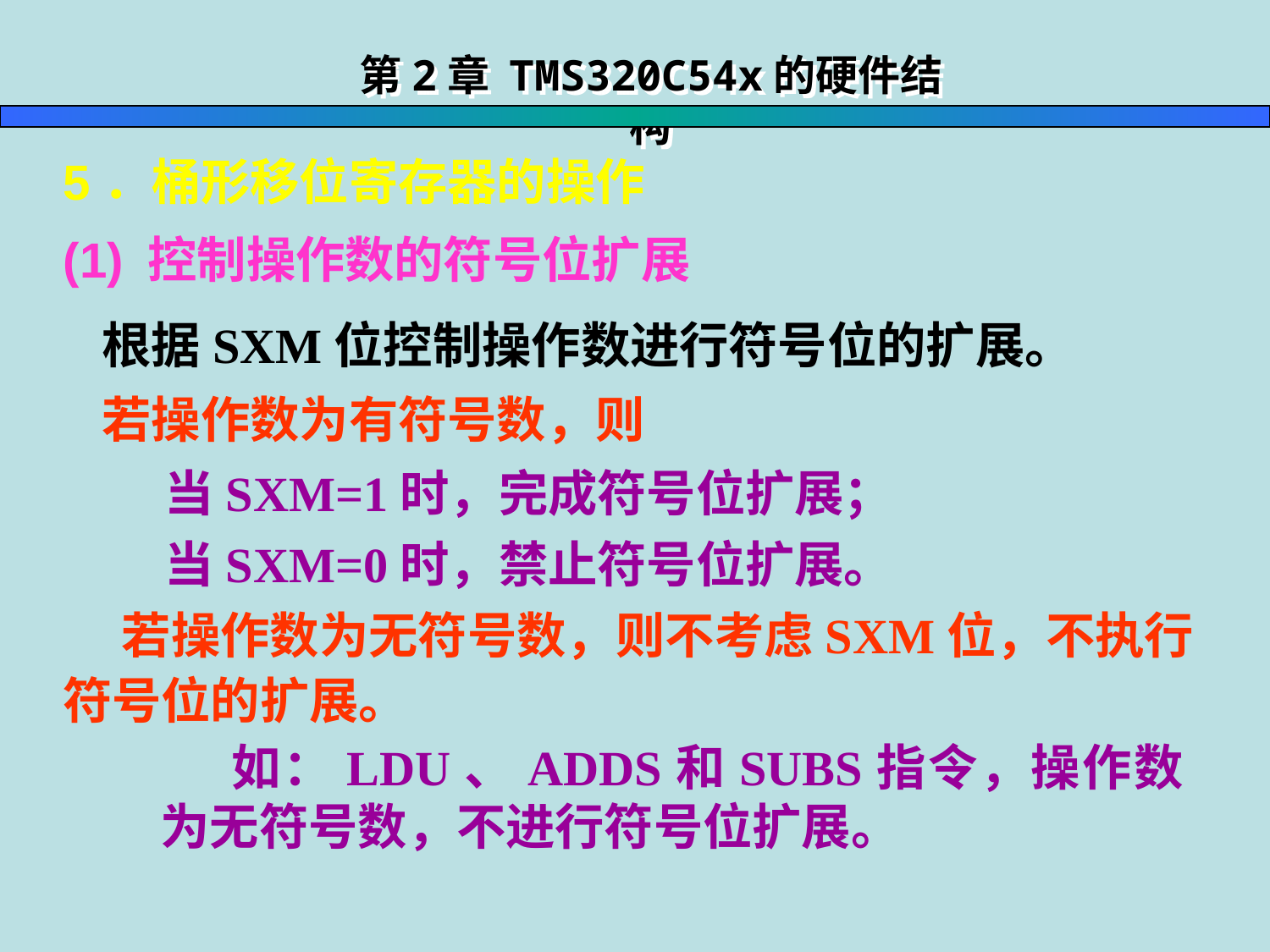

第2章 TMS320C54x的硬件结构

5．桶形移位寄存器的操作
(1) 控制操作数的符号位扩展
      根据SXM位控制操作数进行符号位的扩展。
      若操作数为有符号数，则
        当SXM=1时，完成符号位扩展；
        当SXM=0时，禁止符号位扩展。
     若操作数为无符号数，则不考虑SXM位，不执行符号位的扩展。
     如：LDU、ADDS和SUBS指令，操作数为无符号数，不进行符号位扩展。
57